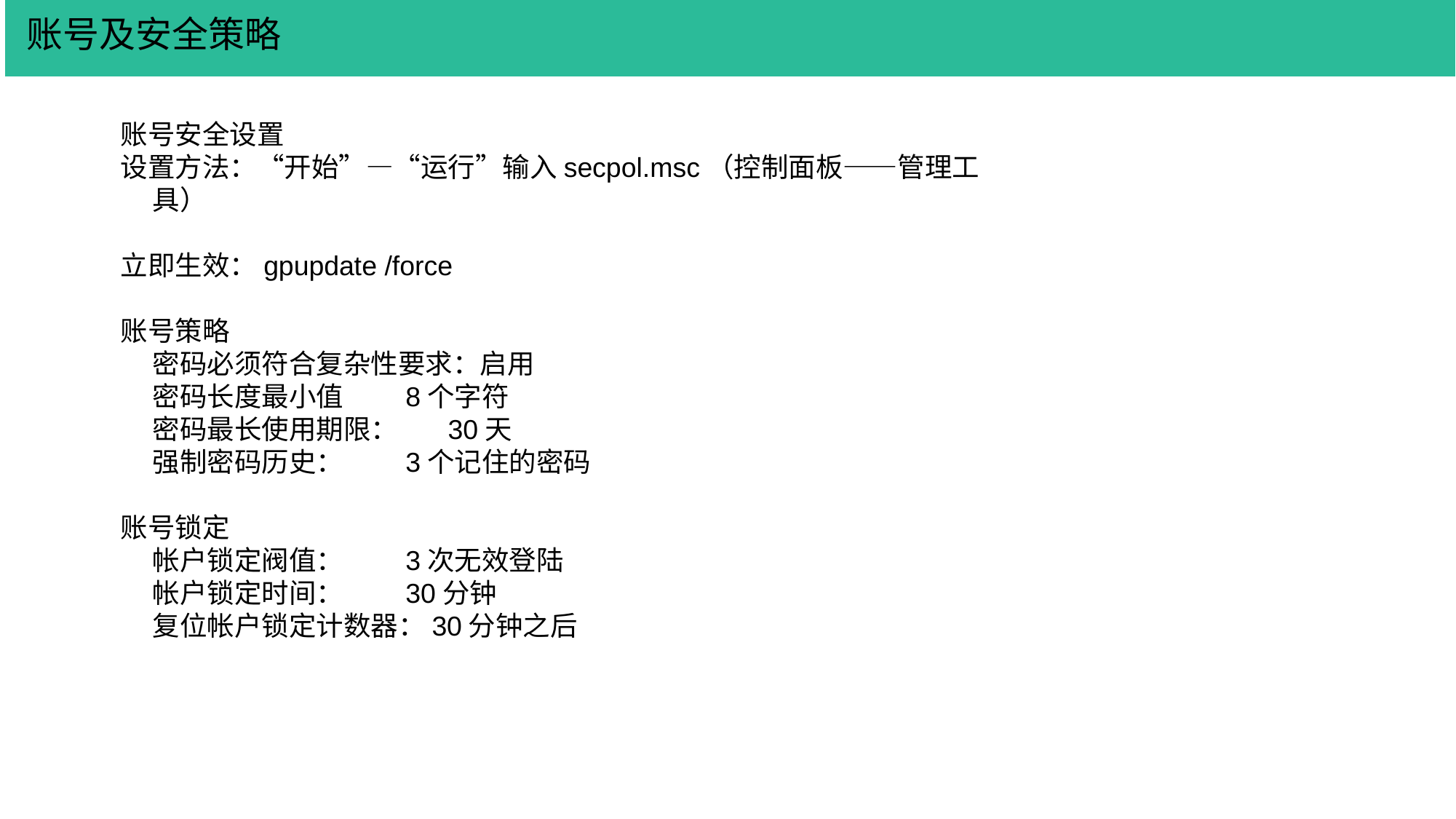

账号及安全策略
账号安全设置
设置方法：“开始”—“运行”输入secpol.msc（控制面板——管理工具）

立即生效：gpupdate /force

账号策略
	密码必须符合复杂性要求：启用
	密码长度最小值         8个字符
	密码最长使用期限：       30天
	强制密码历史：         3个记住的密码

账号锁定
	帐户锁定阀值：         3次无效登陆
	帐户锁定时间：         30分钟
	复位帐户锁定计数器：30分钟之后